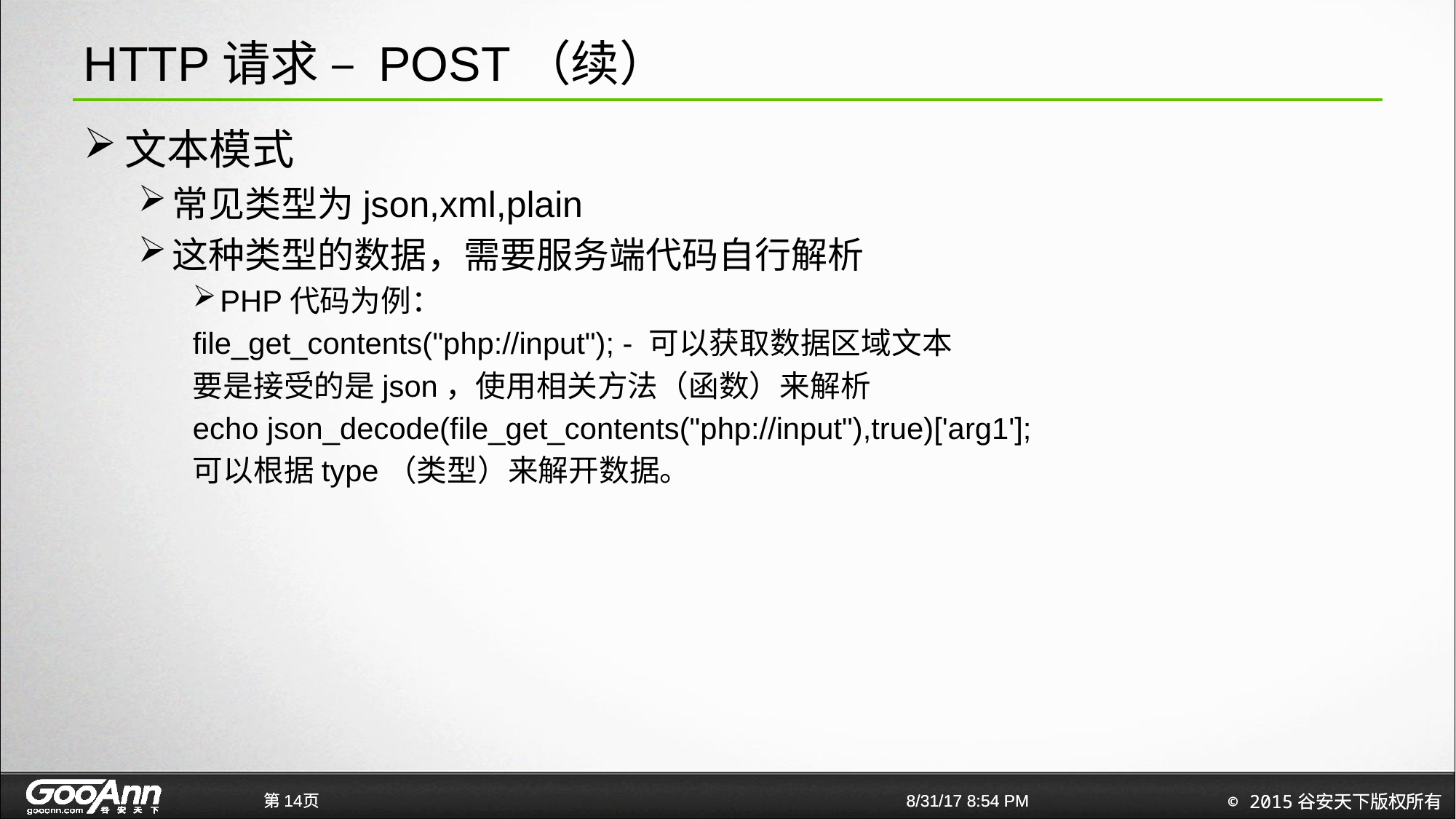

# HTTP请求 – POST（续）
文本模式
常见类型为json,xml,plain
这种类型的数据，需要服务端代码自行解析
PHP代码为例：
file_get_contents("php://input"); - 可以获取数据区域文本
要是接受的是json，使用相关方法（函数）来解析
echo json_decode(file_get_contents("php://input"),true)['arg1'];
可以根据type（类型）来解开数据。